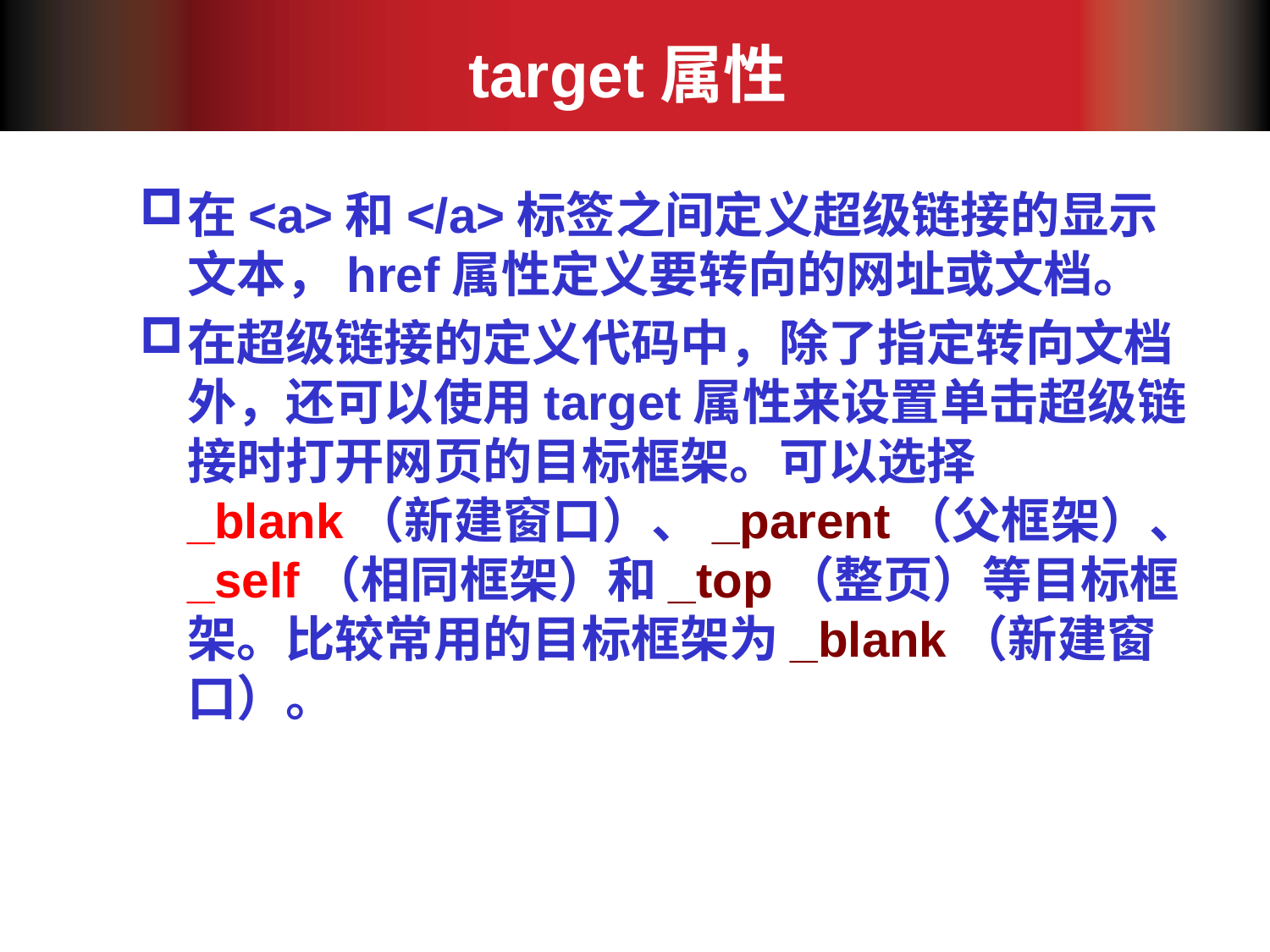

# target属性
在<a>和</a>标签之间定义超级链接的显示文本，href属性定义要转向的网址或文档。
在超级链接的定义代码中，除了指定转向文档外，还可以使用target属性来设置单击超级链接时打开网页的目标框架。可以选择_blank（新建窗口）、_parent（父框架）、_self（相同框架）和_top（整页）等目标框架。比较常用的目标框架为_blank（新建窗口）。